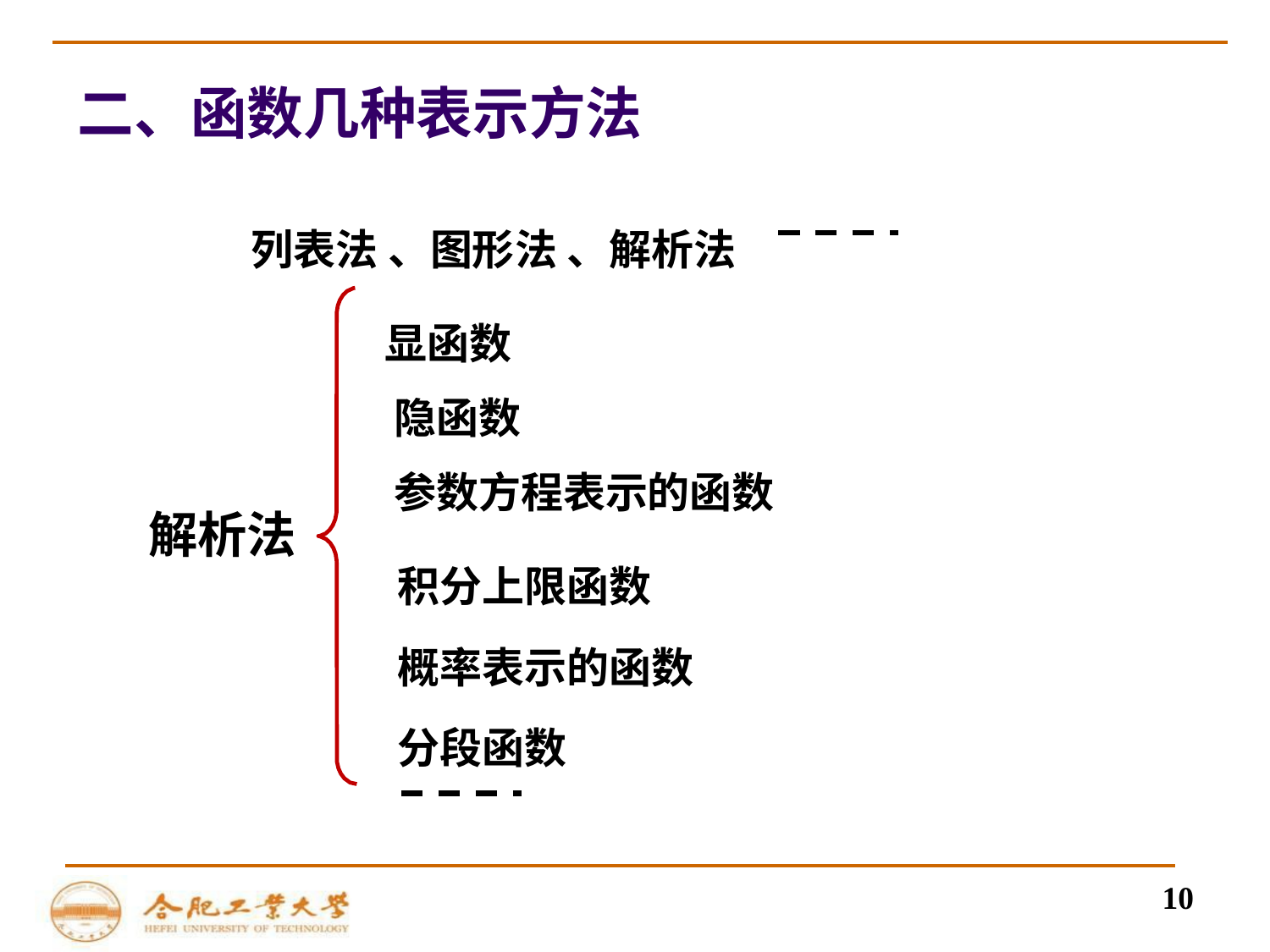

# 二、函数几种表示方法
列表法 、图形法 、解析法 显函数
隐函数
参数方程表示的函数

解析法
积分上限函数 概率表示的函数 分段函数

10